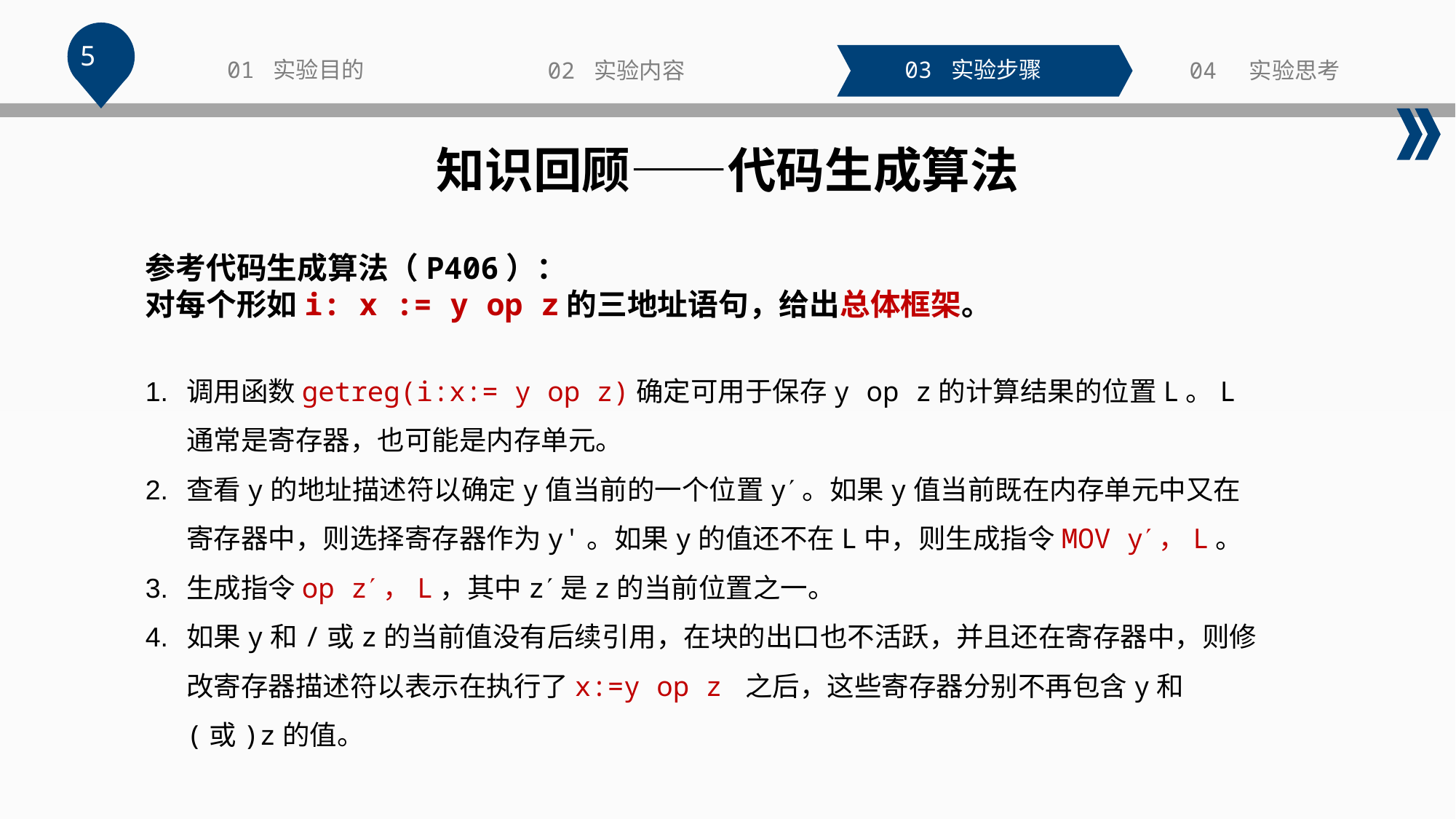

5

01 实验目的
03 实验步骤
02 实验内容
04  实验思考

知识回顾——代码生成算法
参考代码生成算法（P406）：
对每个形如i: x := y op z的三地址语句，给出总体框架。

调用函数getreg(i:x:= y op z)确定可用于保存y op z的计算结果的位置L。L通常是寄存器，也可能是内存单元。
查看y的地址描述符以确定y值当前的一个位置y′。如果y值当前既在内存单元中又在寄存器中，则选择寄存器作为y'。如果y的值还不在L中，则生成指令MOV y′，L。
生成指令op z′，L，其中z′是z的当前位置之一。
如果y和/或z的当前值没有后续引用，在块的出口也不活跃，并且还在寄存器中，则修改寄存器描述符以表示在执行了x:=y op z 之后，这些寄存器分别不再包含y和(或)z的值。